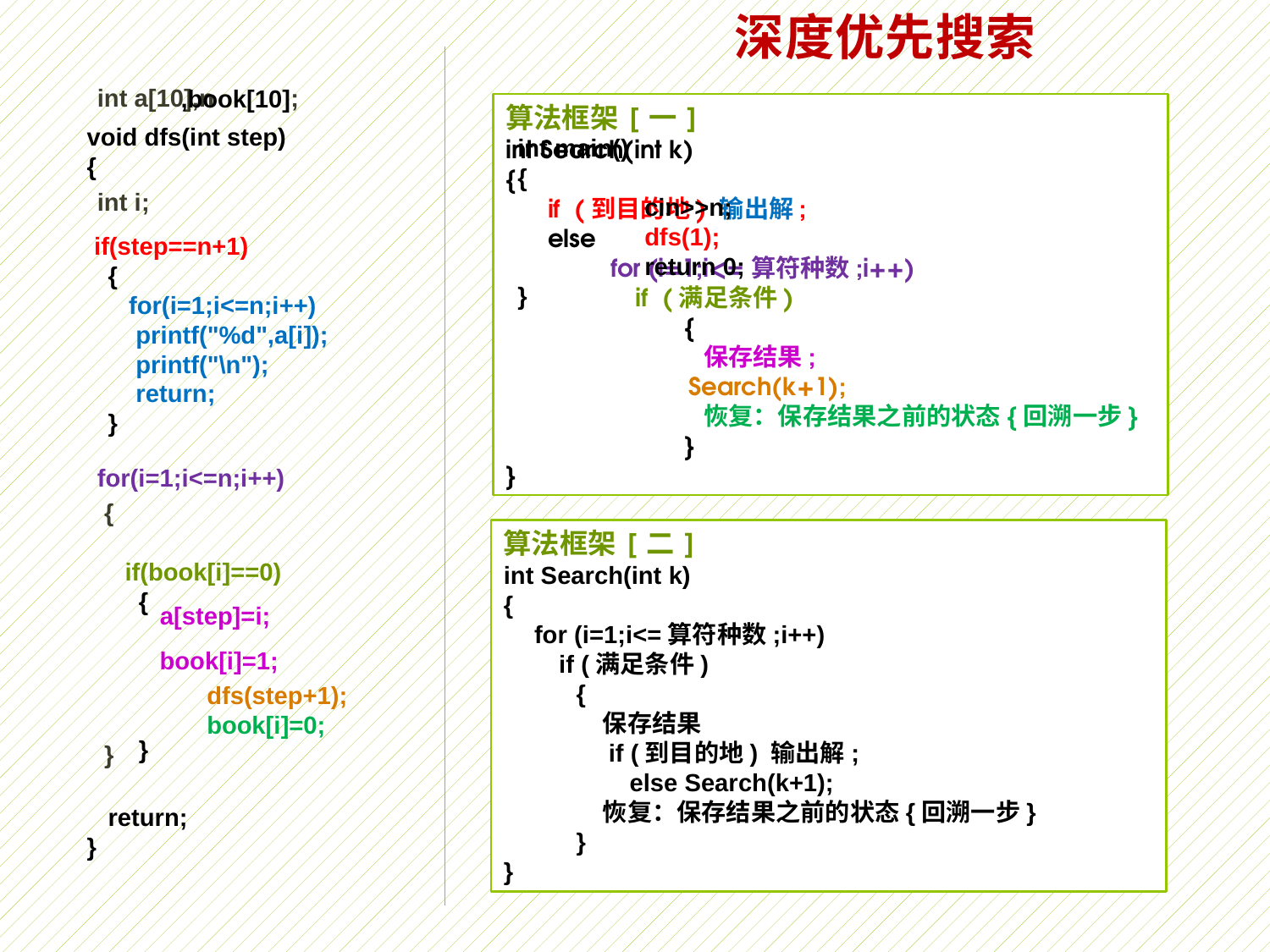

深度优先搜索

            ,book[10]

    if(book[i]==0)
      {

         book[i]=1;

      }

int a[10],n           ;

int i;

for(i=1;i<=n;i++)
 {

         a[step]=i;

 }

算法框架[一]
int Search(int k)
{
　  if  (到目的地) 输出解;
　  else
　　　　for (i=1;i<=算符种数;i++)
　　　　　if  (满足条件)
　　　　　　　{
　　　　　　　　保存结果;
　　　                  Search(k+1);
　　　　　　　　恢复：保存结果之前的状态{回溯一步}
　　　　　　　}
}
void dfs(int step)
{

   return;
}
int main()
{
	cin>>n;
	dfs(1);
	return 0;
}
 if(step==n+1)
   {
      for(i=1;i<=n;i++)
       printf("%d",a[i]);
       printf("\n");
       return;
   }
算法框架[二]
int Search(int k)
{
　for (i=1;i<=算符种数;i++)
　　if (满足条件)
　　   {
　　　　保存结果
　　　　if (到目的地) 输出解;
　　　        else Search(k+1);
　　　　恢复：保存结果之前的状态{回溯一步}
　 　  }
}
dfs(step+1);
book[i]=0;